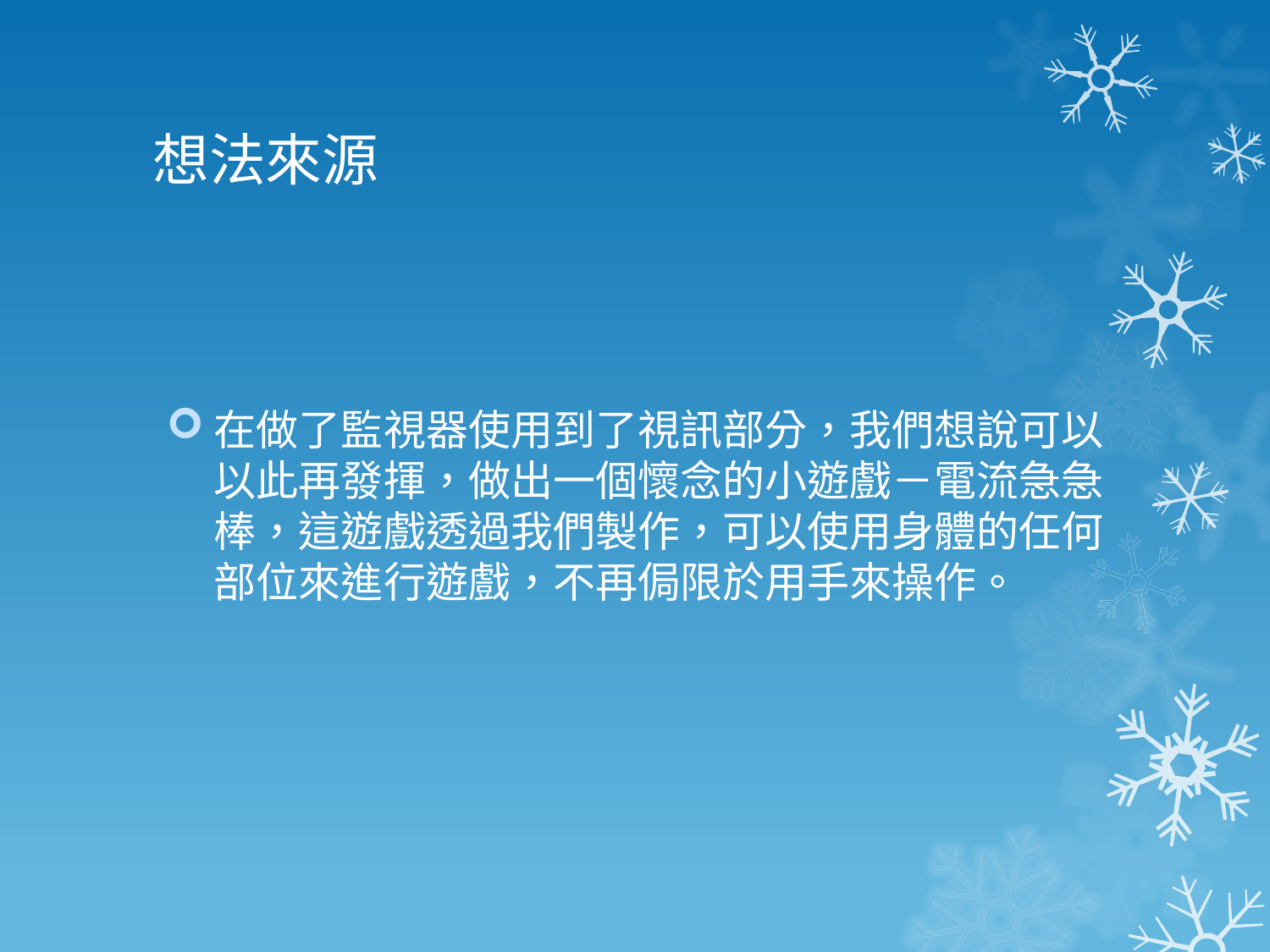

# 想法來源
在做了監視器使用到了視訊部分，我們想說可以以此再發揮，做出一個懷念的小遊戲－電流急急棒，這遊戲透過我們製作，可以使用身體的任何部位來進行遊戲，不再侷限於用手來操作。